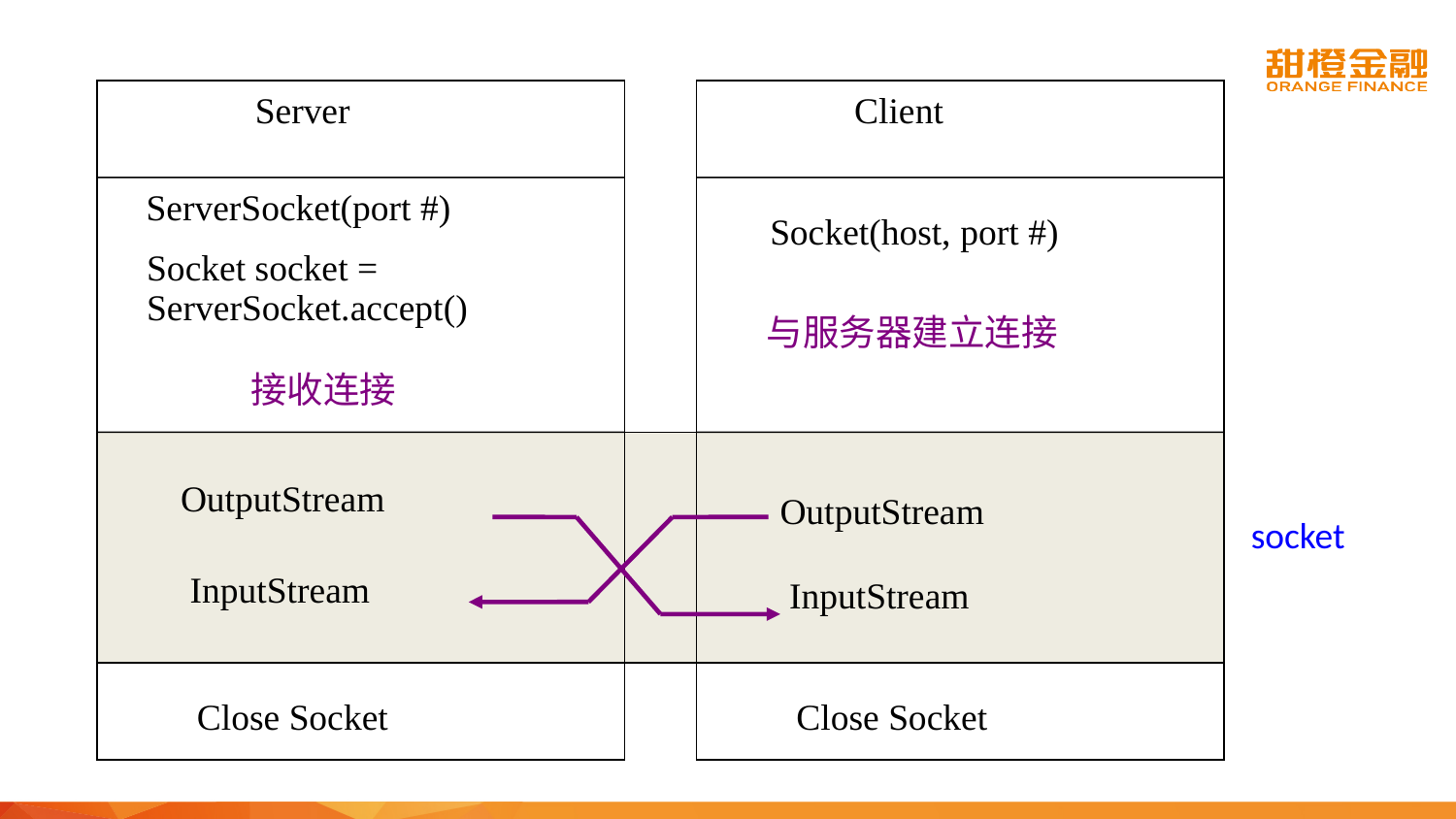

Server

Client

ServerSocket(port #)

Socket(host, port #)
Socket socket =
ServerSocket.accept()
与服务器建立连接
接收连接

OutputStream
OutputStream
socket

InputStream
InputStream

Close Socket
Close Socket